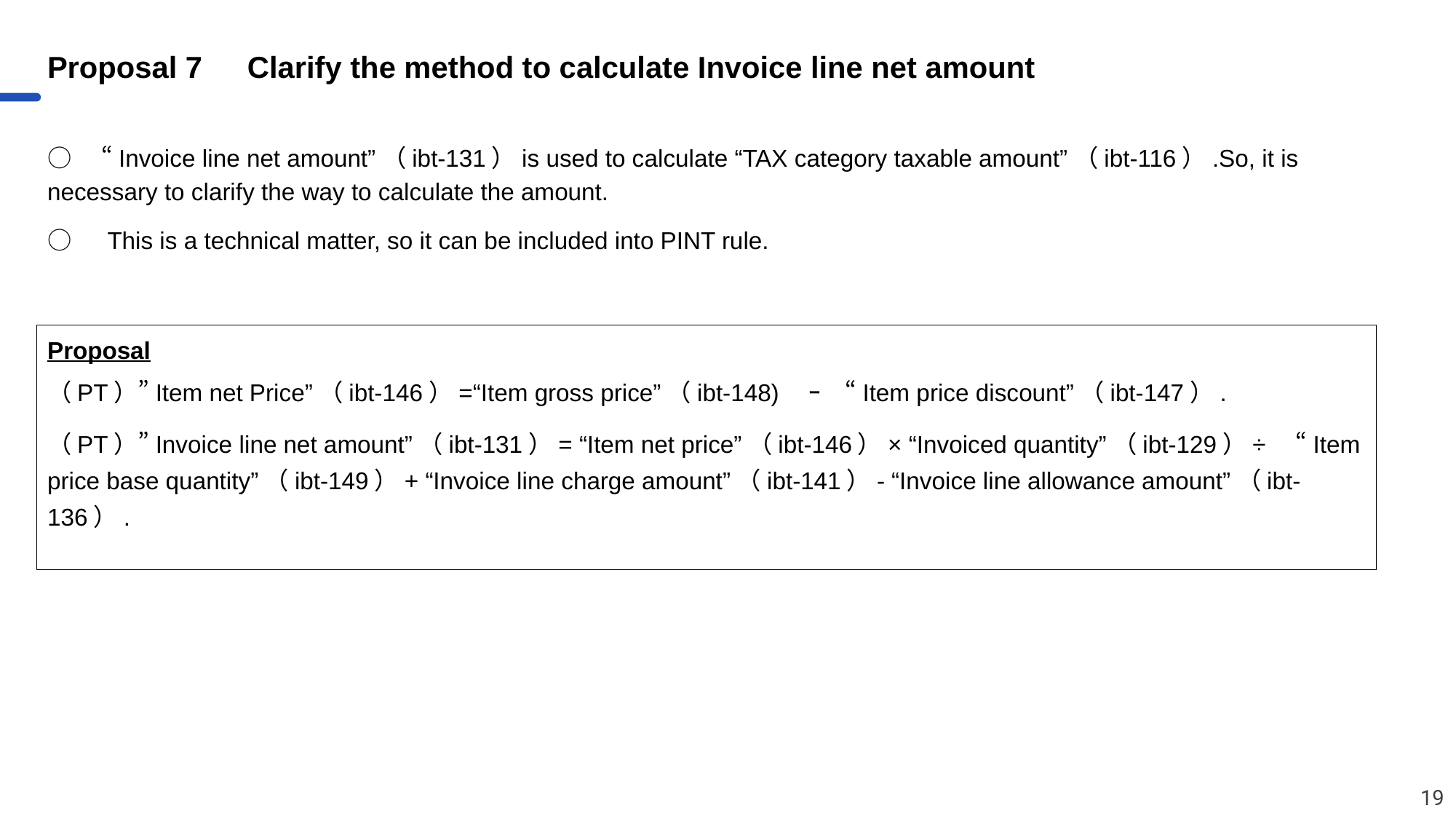

Proposal 7　Clarify the method to calculate Invoice line net amount
○　“Invoice line net amount”（ibt-131）is used to calculate “TAX category taxable amount”（ibt-116）.So, it is necessary to clarify the way to calculate the amount.
○　This is a technical matter, so it can be included into PINT rule.
Proposal
（PT）”Item net Price”（ibt-146）=“Item gross price”（ibt-148)　ｰ　“Item price discount”（ibt-147）.
（PT）”Invoice line net amount”（ibt-131）= “Item net price”（ibt-146）× “Invoiced quantity”（ibt-129）÷　“Item price base quantity”（ibt-149）+ “Invoice line charge amount”（ibt-141）- “Invoice line allowance amount”（ibt-136）.
19